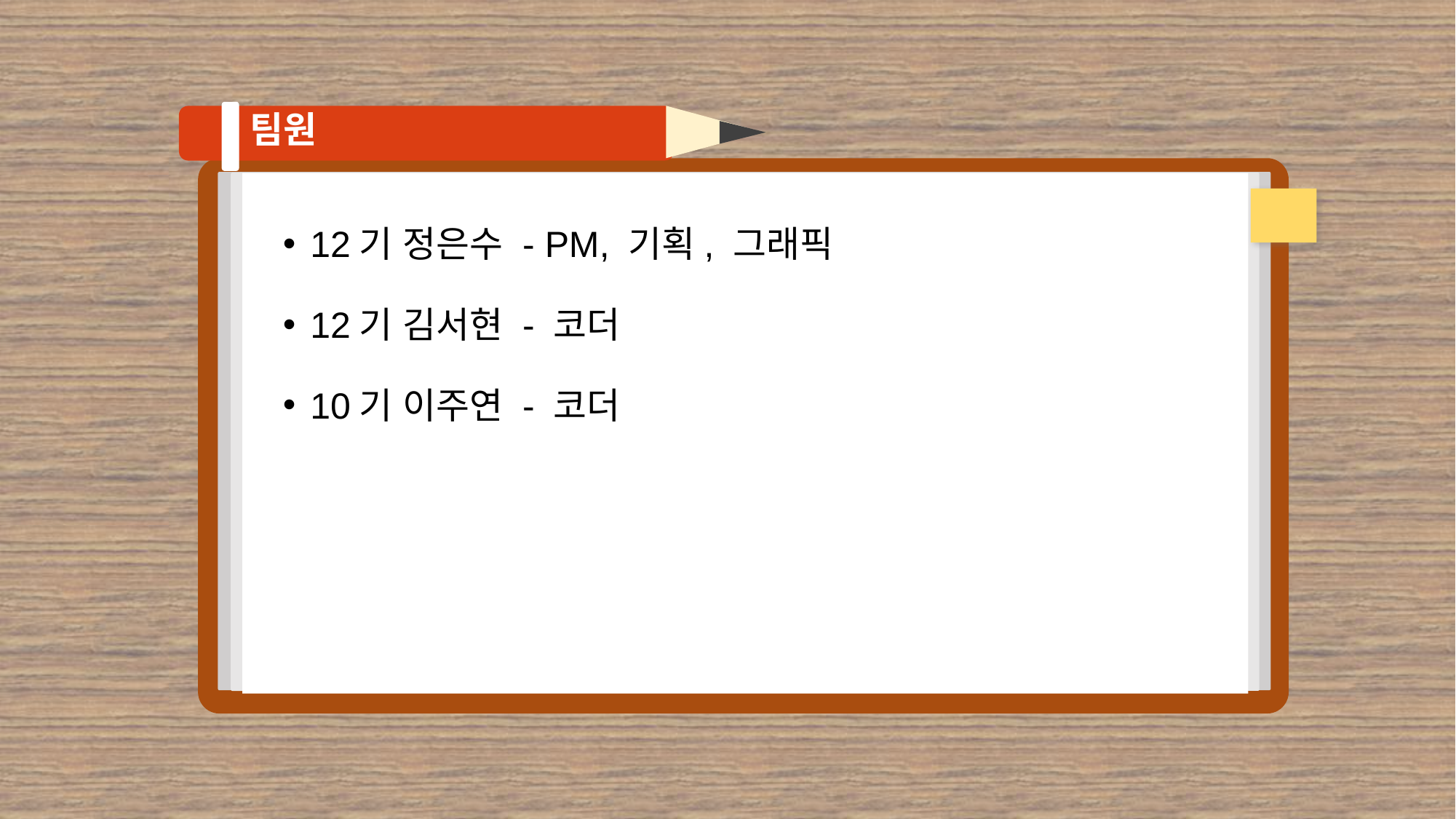

# 팀원

12기 정은수 - PM, 기획, 그래픽
12기 김서현 - 코더
10기 이주연 - 코더